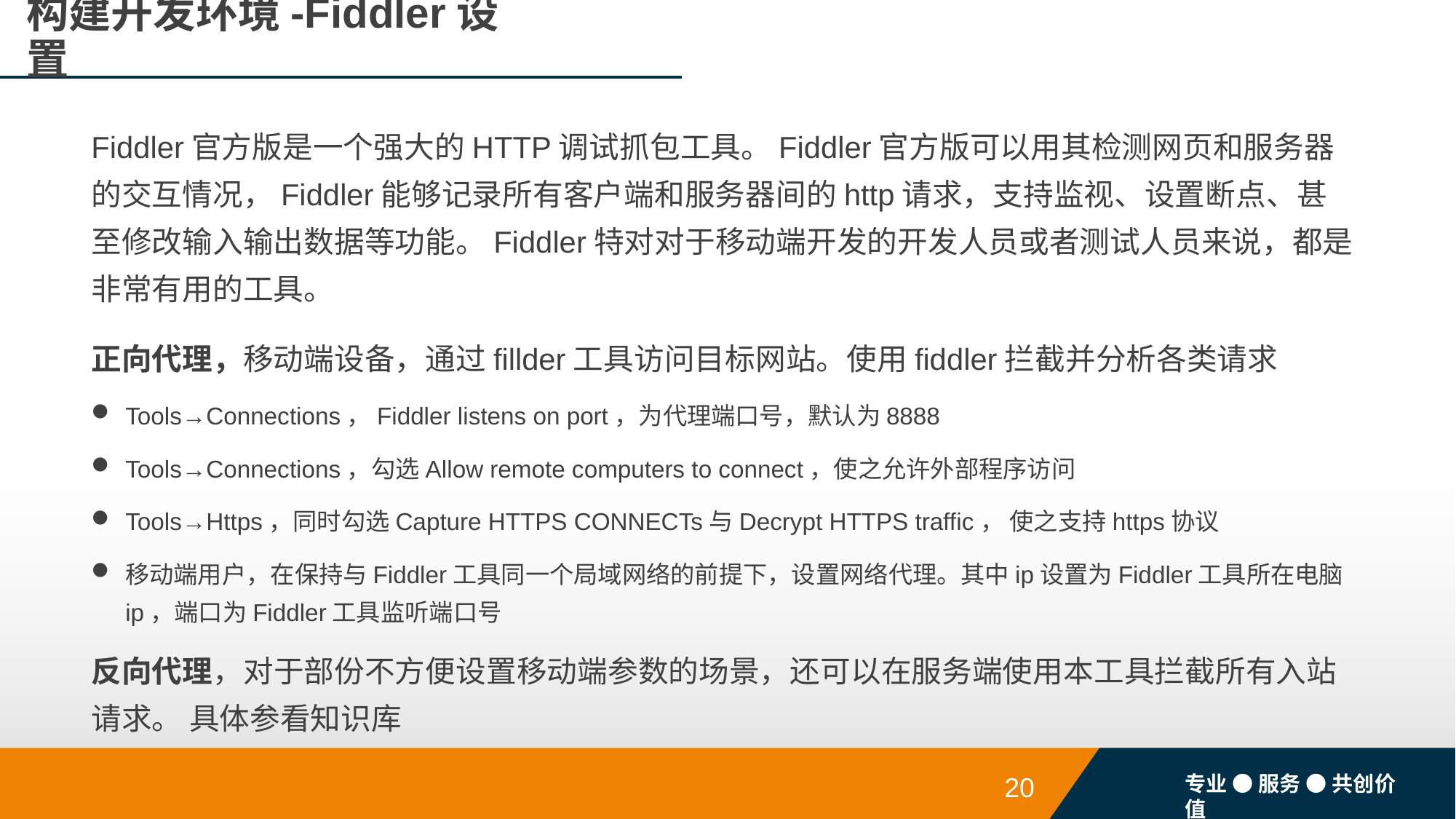

# 构建开发环境-Fiddler设置
Fiddler官方版是一个强大的HTTP调试抓包工具。Fiddler官方版可以用其检测网页和服务器的交互情况，Fiddler能够记录所有客户端和服务器间的http请求，支持监视、设置断点、甚至修改输入输出数据等功能。Fiddler特对对于移动端开发的开发人员或者测试人员来说，都是非常有用的工具。
正向代理，移动端设备，通过fillder工具访问目标网站。使用fiddler拦截并分析各类请求
Tools→Connections，Fiddler listens on port，为代理端口号，默认为8888
Tools→Connections，勾选Allow remote computers to connect，使之允许外部程序访问
Tools→Https，同时勾选Capture HTTPS CONNECTs与Decrypt HTTPS traffic， 使之支持https协议
移动端用户，在保持与Fiddler工具同一个局域网络的前提下，设置网络代理。其中ip设置为Fiddler工具所在电脑ip，端口为Fiddler工具监听端口号
反向代理，对于部份不方便设置移动端参数的场景，还可以在服务端使用本工具拦截所有入站请求。 具体参看知识库